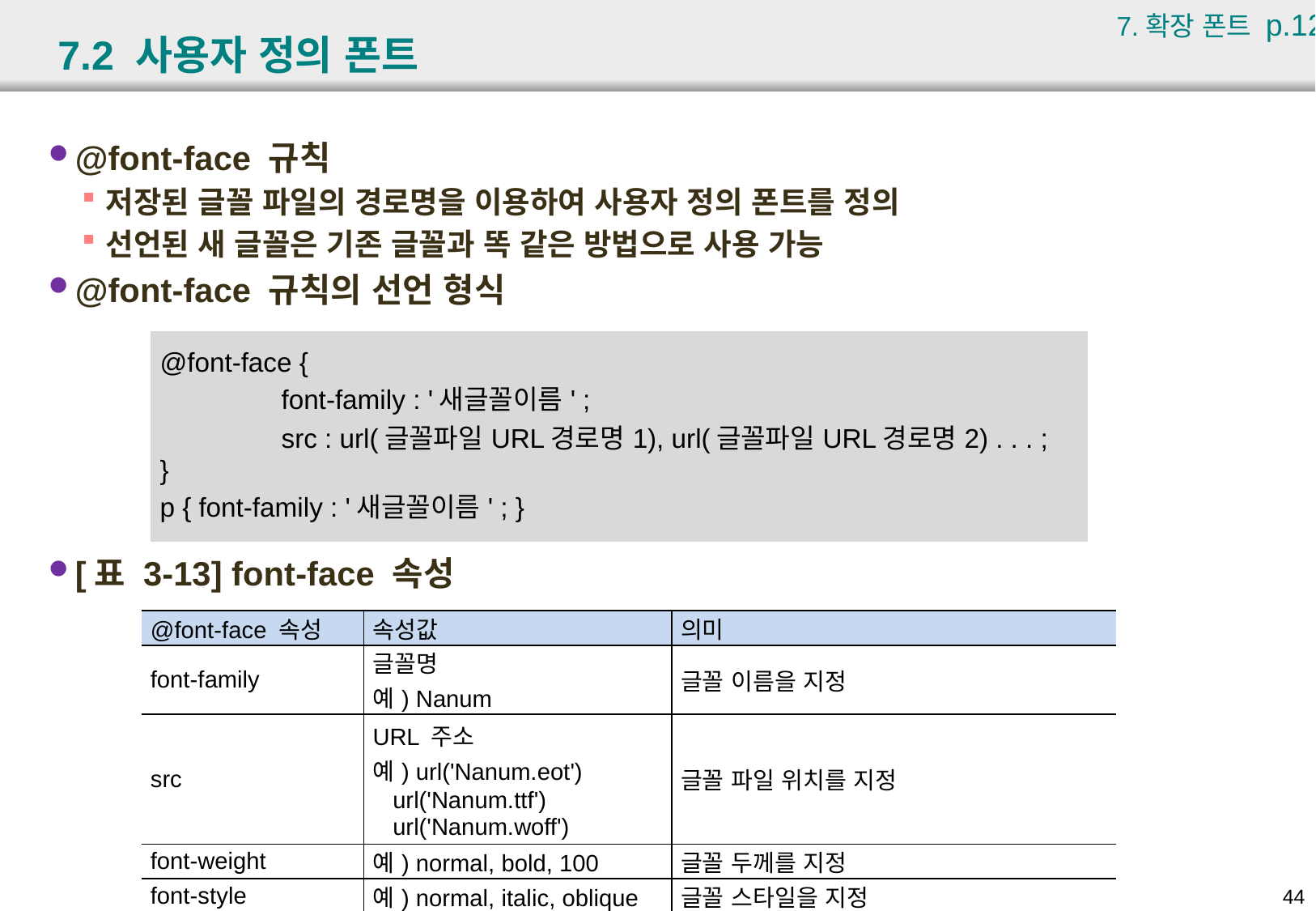

7.확장 폰트 p.128
# 7.2 사용자 정의 폰트
@font-face 규칙
저장된 글꼴 파일의 경로명을 이용하여 사용자 정의 폰트를 정의
선언된 새 글꼴은 기존 글꼴과 똑 같은 방법으로 사용 가능
@font-face 규칙의 선언 형식

[표 3-13] font-face 속성

| @font-face { font-family : '새글꼴이름' ; src : url(글꼴파일URL경로명1), url(글꼴파일URL경로명2) . . . ; } p { font-family : '새글꼴이름' ; } |
| --- |
| @font-face 속성 | 속성값 | 의미 |
| --- | --- | --- |
| font-family | 글꼴명 예) Nanum | 글꼴 이름을 지정 |
| src | URL 주소 예) url('Nanum.eot') url('Nanum.ttf') url('Nanum.woff') | 글꼴 파일 위치를 지정 |
| font-weight | 예) normal, bold, 100 | 글꼴 두께를 지정 |
| font-style | 예) normal, italic, oblique | 글꼴 스타일을 지정 |